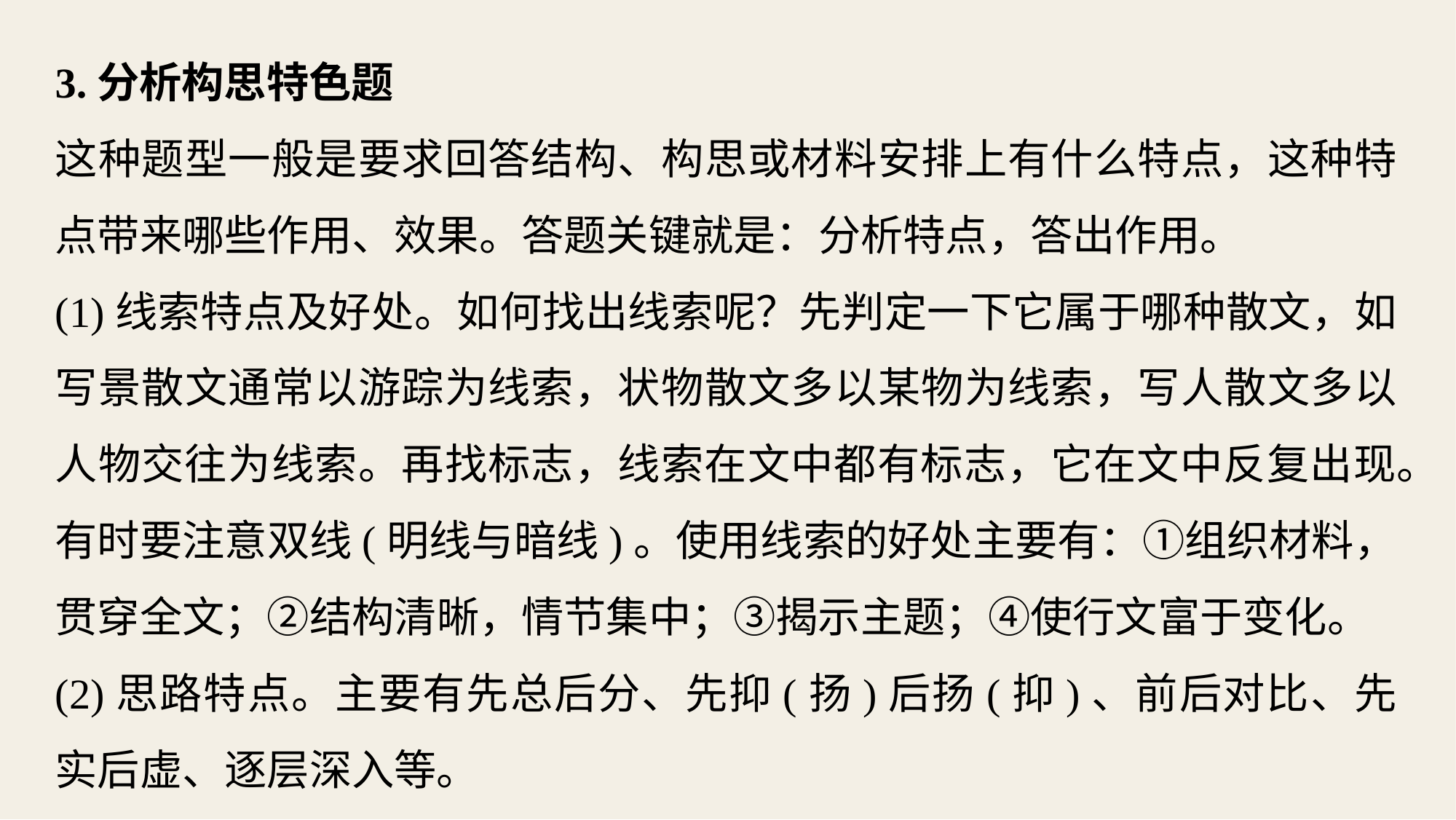

3.分析构思特色题
这种题型一般是要求回答结构、构思或材料安排上有什么特点，这种特点带来哪些作用、效果。答题关键就是：分析特点，答出作用。
(1)线索特点及好处。如何找出线索呢？先判定一下它属于哪种散文，如写景散文通常以游踪为线索，状物散文多以某物为线索，写人散文多以人物交往为线索。再找标志，线索在文中都有标志，它在文中反复出现。有时要注意双线(明线与暗线)。使用线索的好处主要有：①组织材料，贯穿全文；②结构清晰，情节集中；③揭示主题；④使行文富于变化。
(2)思路特点。主要有先总后分、先抑(扬)后扬(抑)、前后对比、先实后虚、逐层深入等。